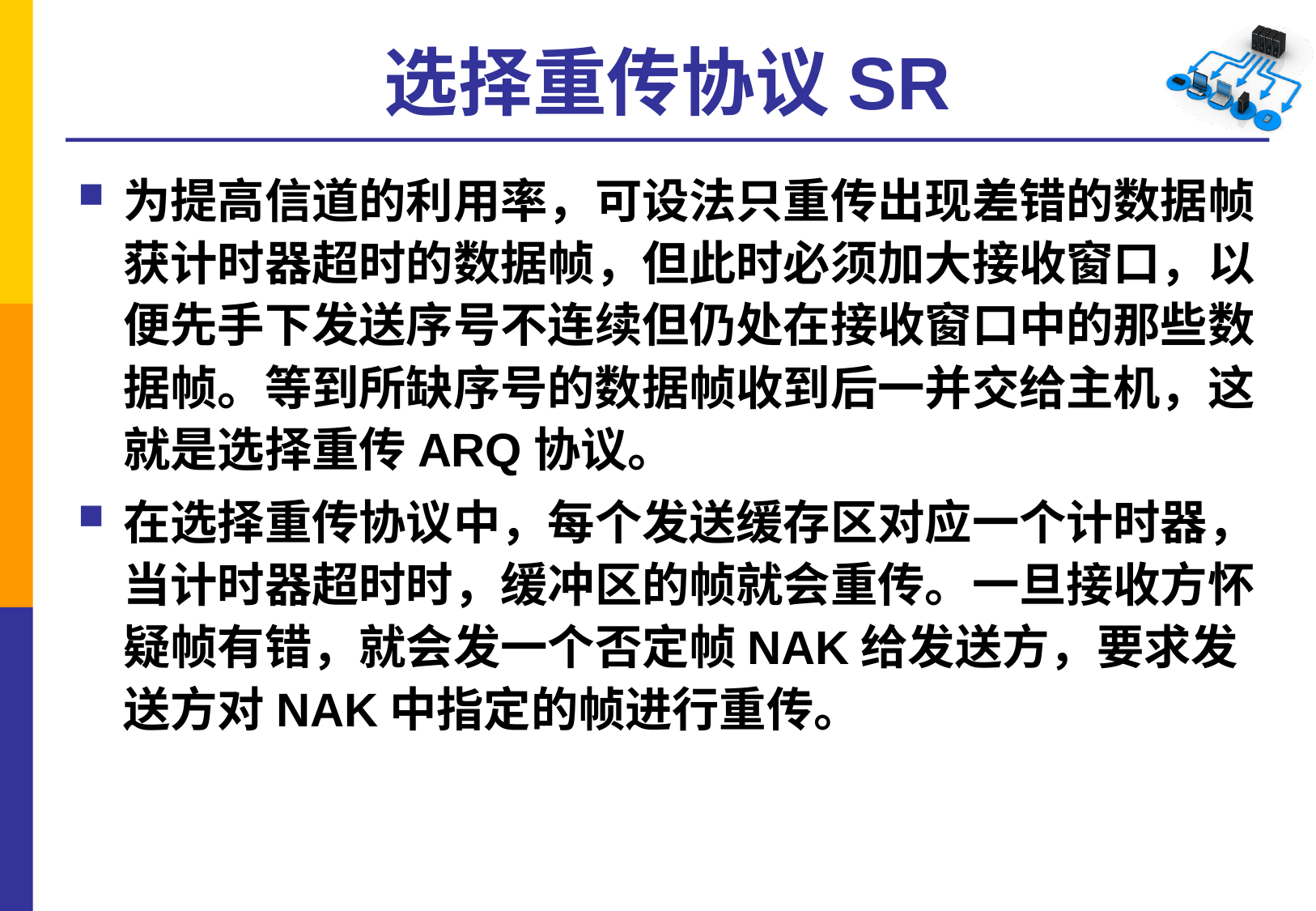

# 选择重传协议SR
为提高信道的利用率，可设法只重传出现差错的数据帧获计时器超时的数据帧，但此时必须加大接收窗口，以便先手下发送序号不连续但仍处在接收窗口中的那些数据帧。等到所缺序号的数据帧收到后一并交给主机，这就是选择重传ARQ协议。
在选择重传协议中，每个发送缓存区对应一个计时器，当计时器超时时，缓冲区的帧就会重传。一旦接收方怀疑帧有错，就会发一个否定帧NAK给发送方，要求发送方对NAK中指定的帧进行重传。